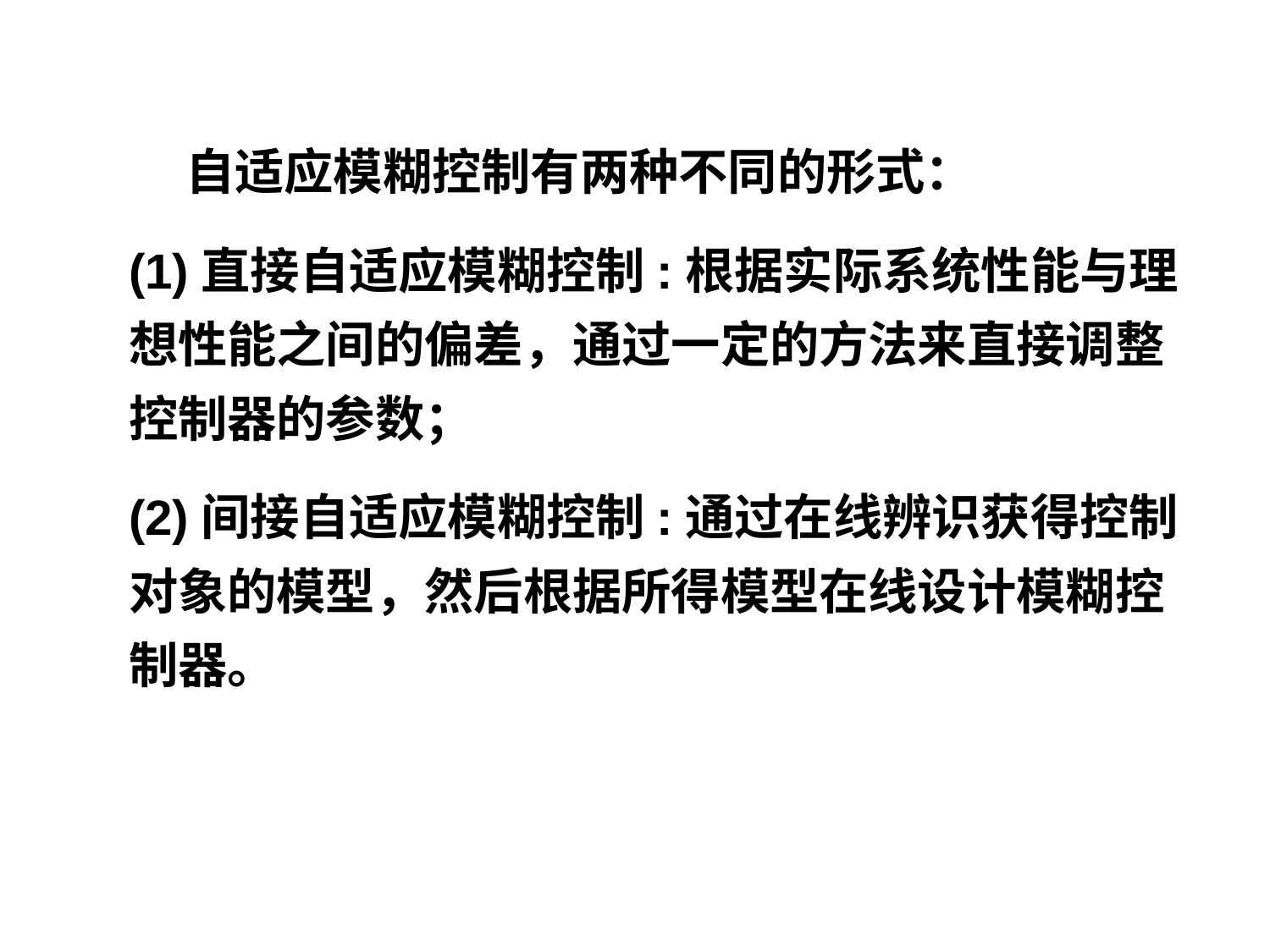

自适应模糊控制有两种不同的形式：
(1)直接自适应模糊控制:根据实际系统性能与理想性能之间的偏差，通过一定的方法来直接调整控制器的参数；
(2)间接自适应模糊控制:通过在线辨识获得控制对象的模型，然后根据所得模型在线设计模糊控制器。